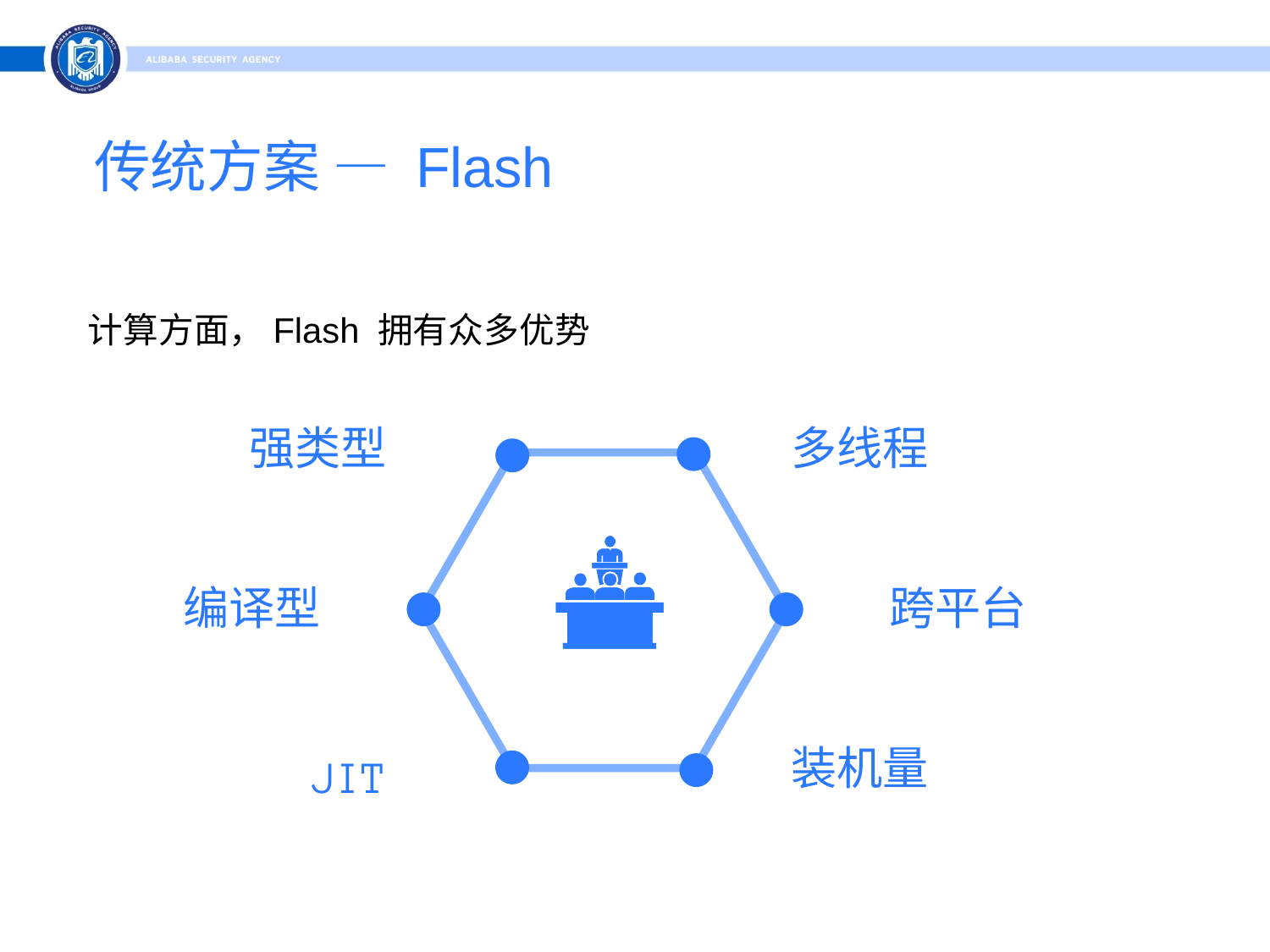

传统方案 — Flash
计算方面，Flash 拥有众多优势
强类型
多线程

编译型
跨平台
装机量
JIT